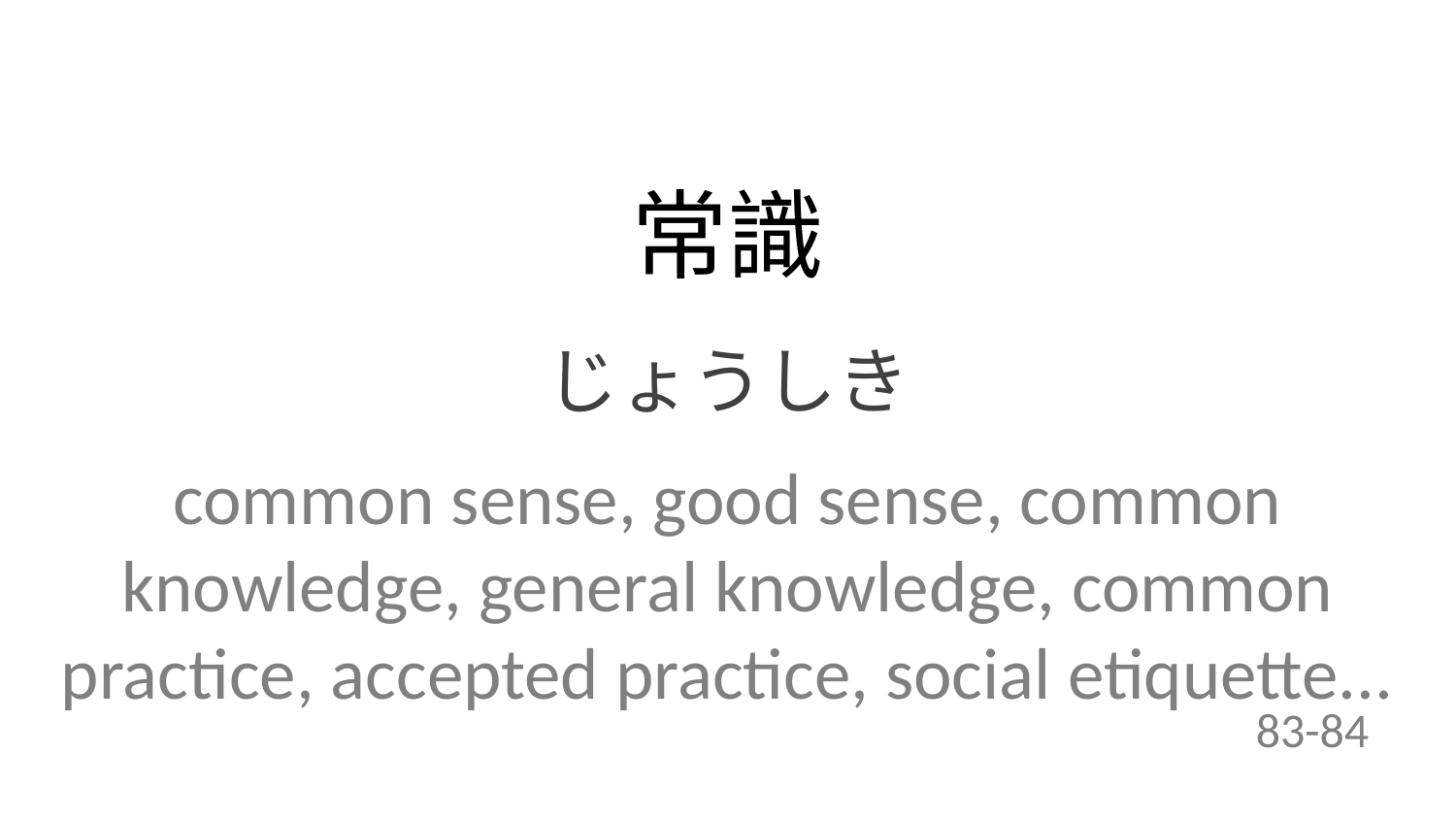

常識

じょうしき
common sense, good sense, common knowledge, general knowledge, common practice, accepted practice, social etiquette...
83-84